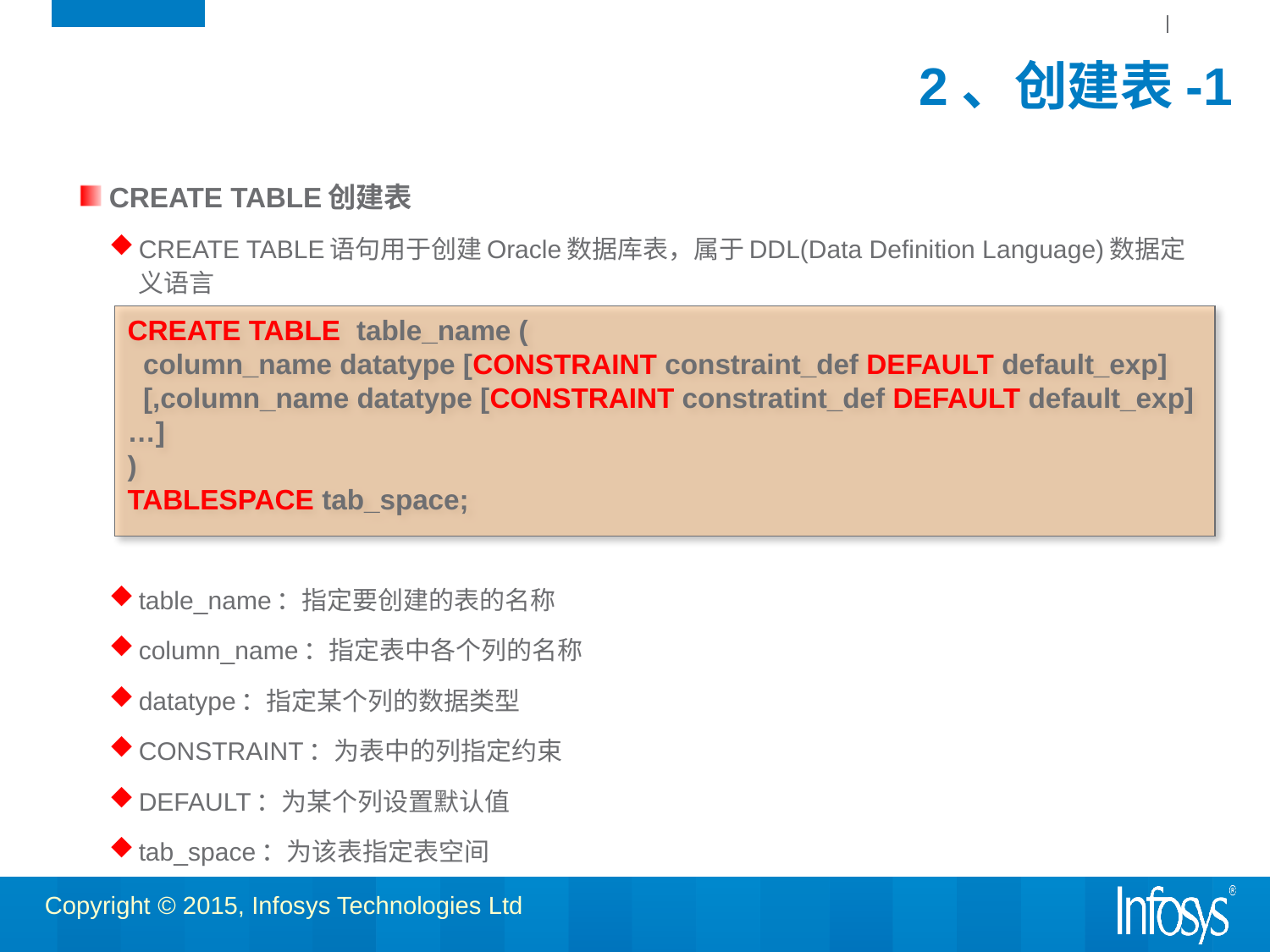

# 2、创建表-1
CREATE TABLE创建表
CREATE TABLE语句用于创建Oracle数据库表，属于DDL(Data Definition Language)数据定义语言

table_name：指定要创建的表的名称
column_name：指定表中各个列的名称
datatype：指定某个列的数据类型
CONSTRAINT：为表中的列指定约束
DEFAULT：为某个列设置默认值
tab_space：为该表指定表空间

CREATE TABLE  table_name (
  column_name datatype [CONSTRAINT constraint_def DEFAULT default_exp]
  [,column_name datatype [CONSTRAINT constratint_def DEFAULT default_exp]…]
)
TABLESPACE tab_space;